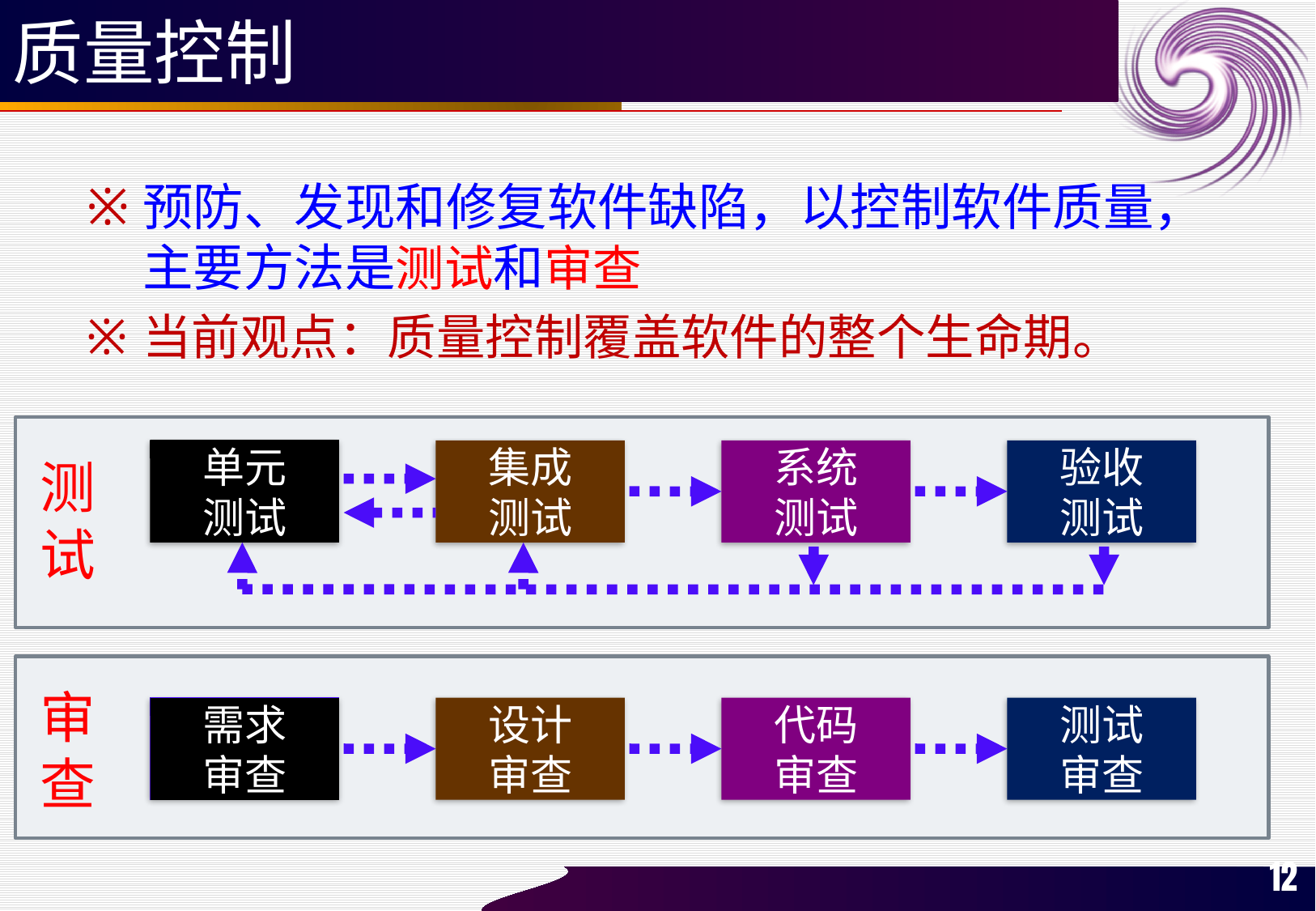

# 质量控制
预防、发现和修复软件缺陷，以控制软件质量，主要方法是测试和审查
当前观点：质量控制覆盖软件的整个生命期。

单元
测试
集成
测试
系统
测试
验收
测试
测
试

审
查
需求
审查
设计
审查
代码
审查
测试
审查
12